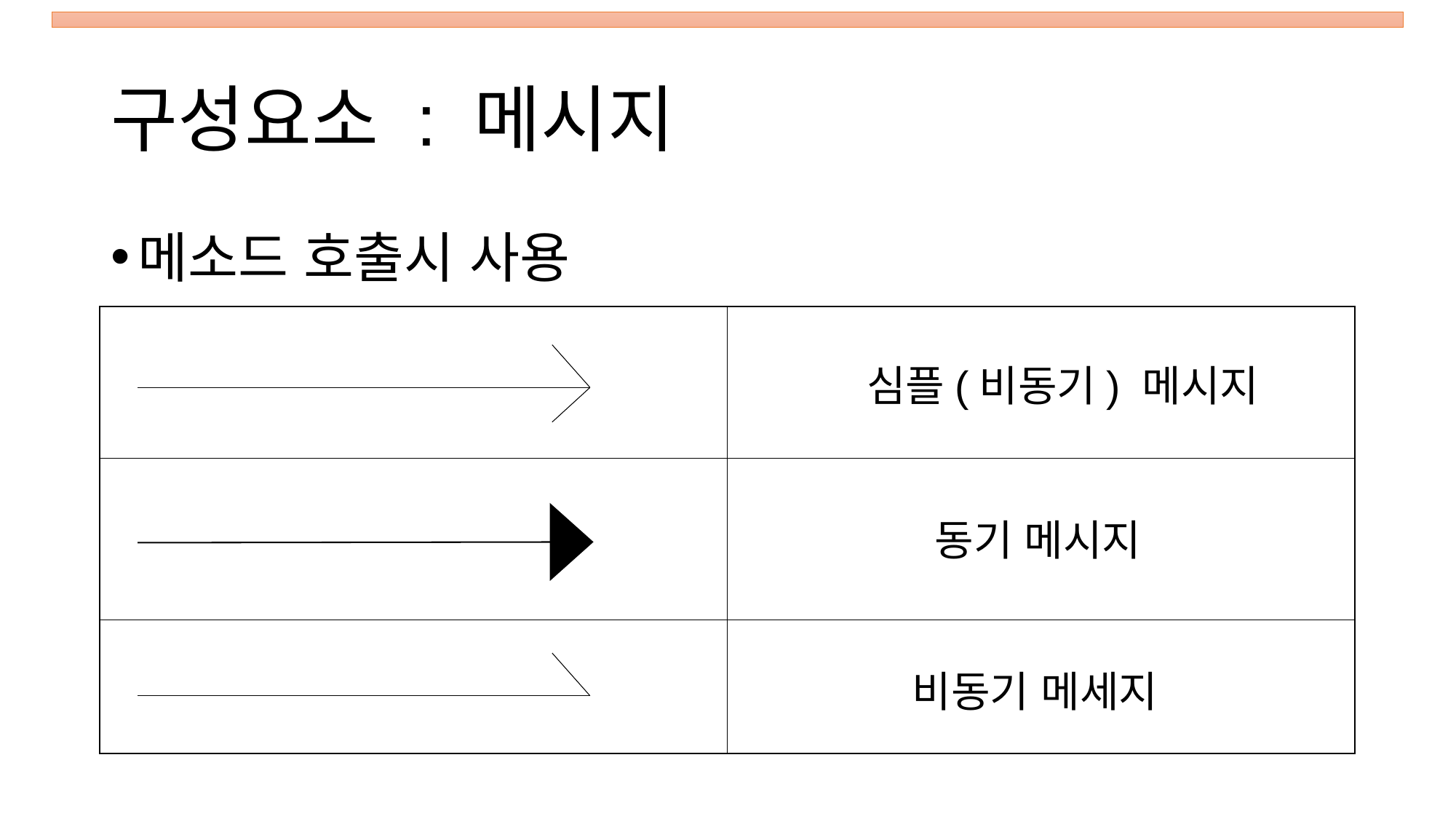

# 구성요소 : 메시지
메소드 호출시 사용

심플(비동기) 메시지
동기 메시지
비동기 메세지